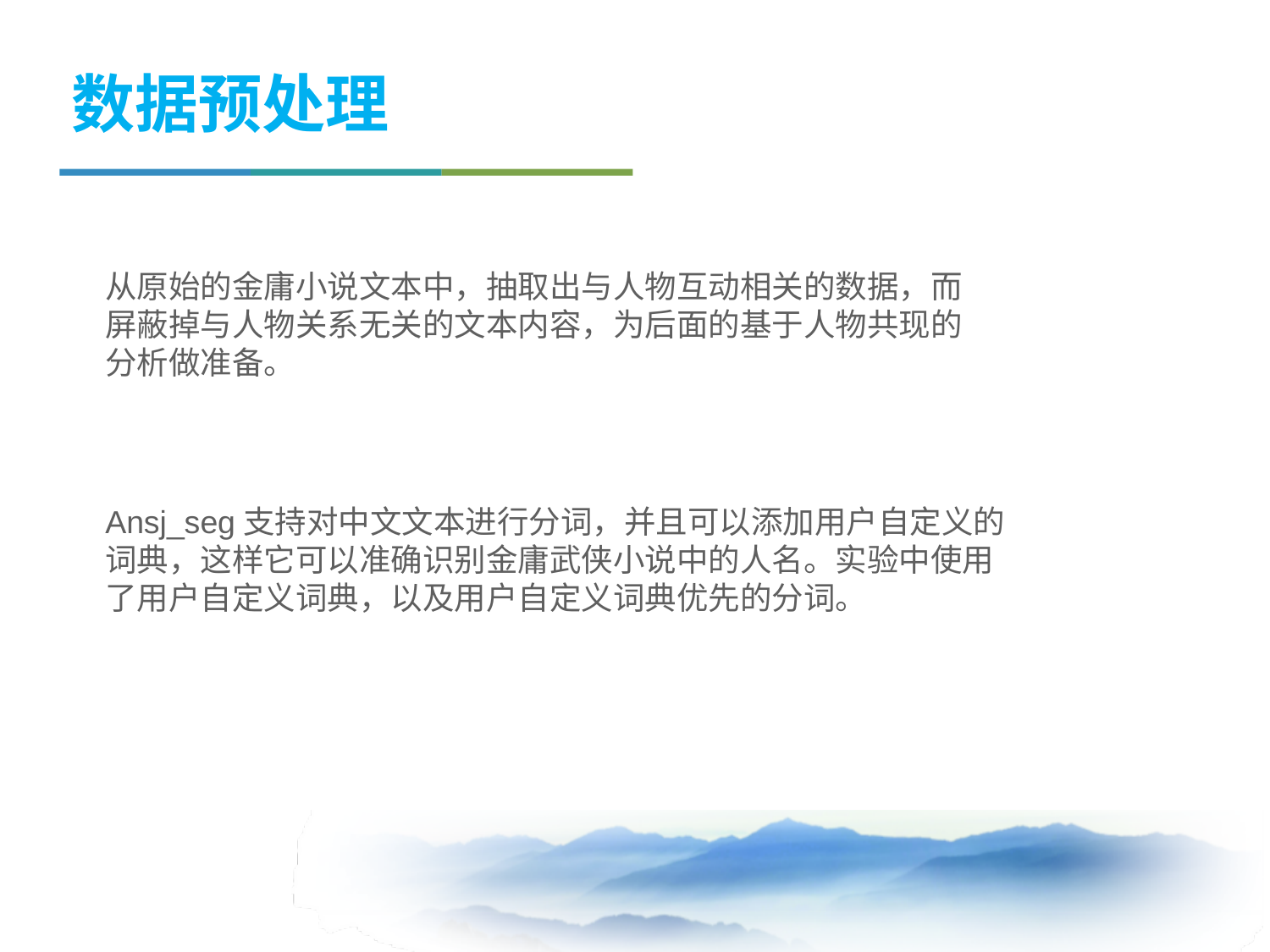

数据预处理

从原始的金庸小说文本中，抽取出与人物互动相关的数据，而屏蔽掉与人物关系无关的文本内容，为后面的基于人物共现的分析做准备。

Ansj_seg支持对中文文本进行分词，并且可以添加用户自定义的词典，这样它可以准确识别金庸武侠小说中的人名。实验中使用了用户自定义词典，以及用户自定义词典优先的分词。